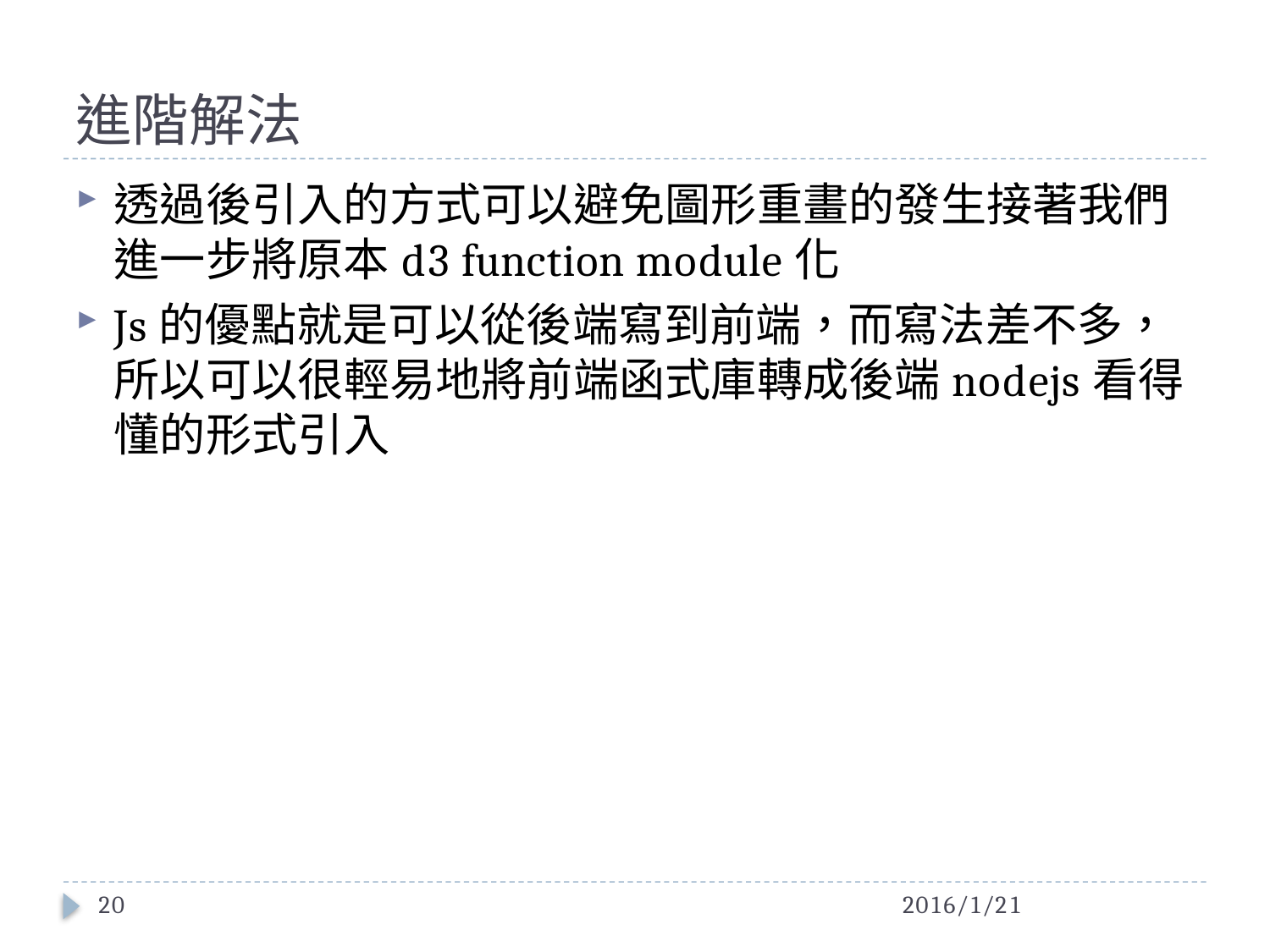

# 進階解法
透過後引入的方式可以避免圖形重畫的發生接著我們進一步將原本d3 function module化
Js的優點就是可以從後端寫到前端，而寫法差不多，所以可以很輕易地將前端函式庫轉成後端nodejs看得懂的形式引入
20
2016/1/21